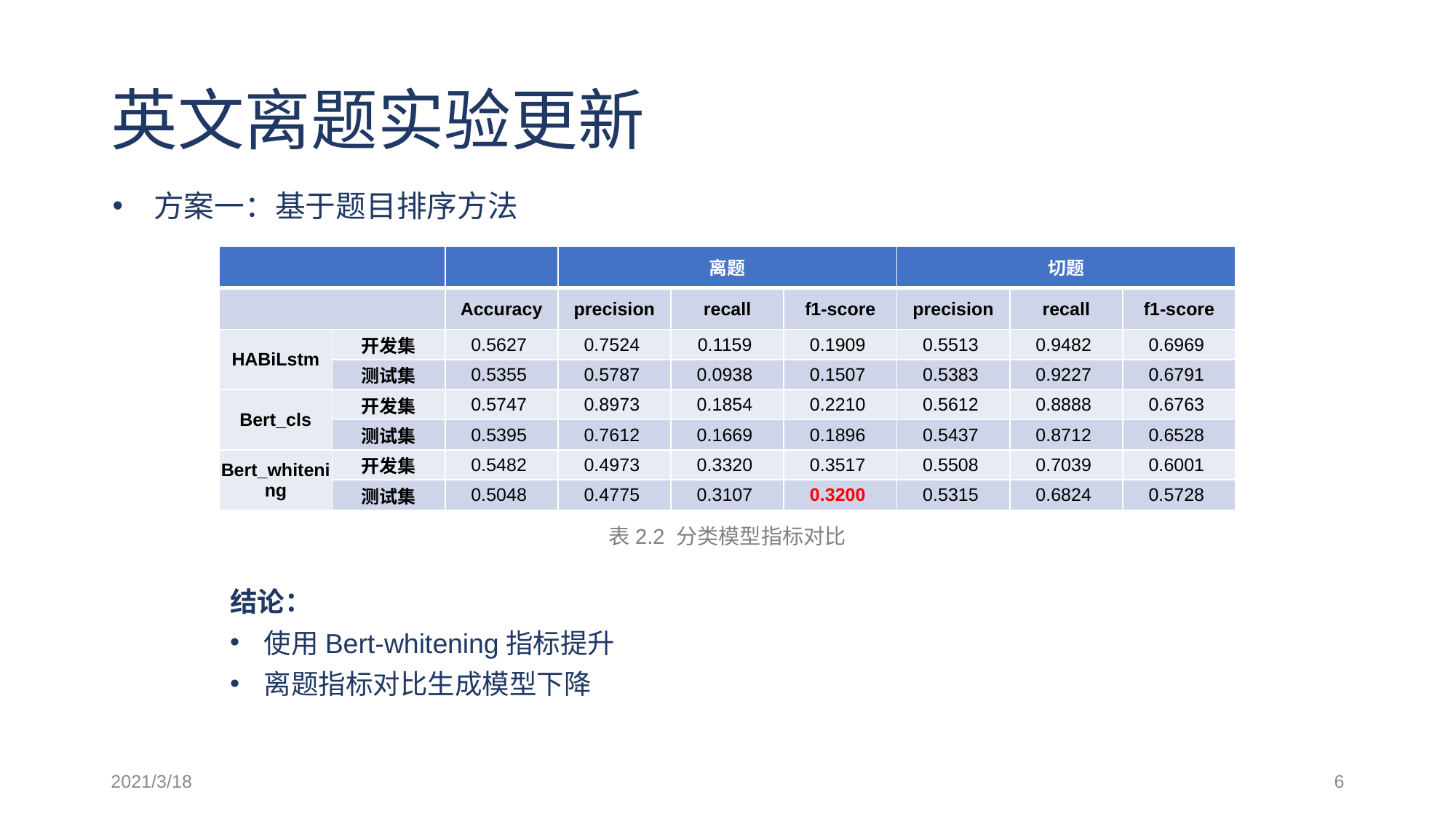

# 英文离题实验更新
方案一：基于题目排序方法
|  |  |  | 离题 |  |  | 切题 |  |  |
| --- | --- | --- | --- | --- | --- | --- | --- | --- |
|  |  | Accuracy | precision | recall | f1-score | precision | recall | f1-score |
| HABiLstm | 开发集 | 0.5627 | 0.7524 | 0.1159 | 0.1909 | 0.5513 | 0.9482 | 0.6969 |
|  | 测试集 | 0.5355 | 0.5787 | 0.0938 | 0.1507 | 0.5383 | 0.9227 | 0.6791 |
| Bert\_cls | 开发集 | 0.5747 | 0.8973 | 0.1854 | 0.2210 | 0.5612 | 0.8888 | 0.6763 |
|  | 测试集 | 0.5395 | 0.7612 | 0.1669 | 0.1896 | 0.5437 | 0.8712 | 0.6528 |
| Bert\_whitening | 开发集 | 0.5482 | 0.4973 | 0.3320 | 0.3517 | 0.5508 | 0.7039 | 0.6001 |
|  | 测试集 | 0.5048 | 0.4775 | 0.3107 | 0.3200 | 0.5315 | 0.6824 | 0.5728 |
表2.2 分类模型指标对比
结论：
使用Bert-whitening指标提升
离题指标对比生成模型下降
2021/3/18
6